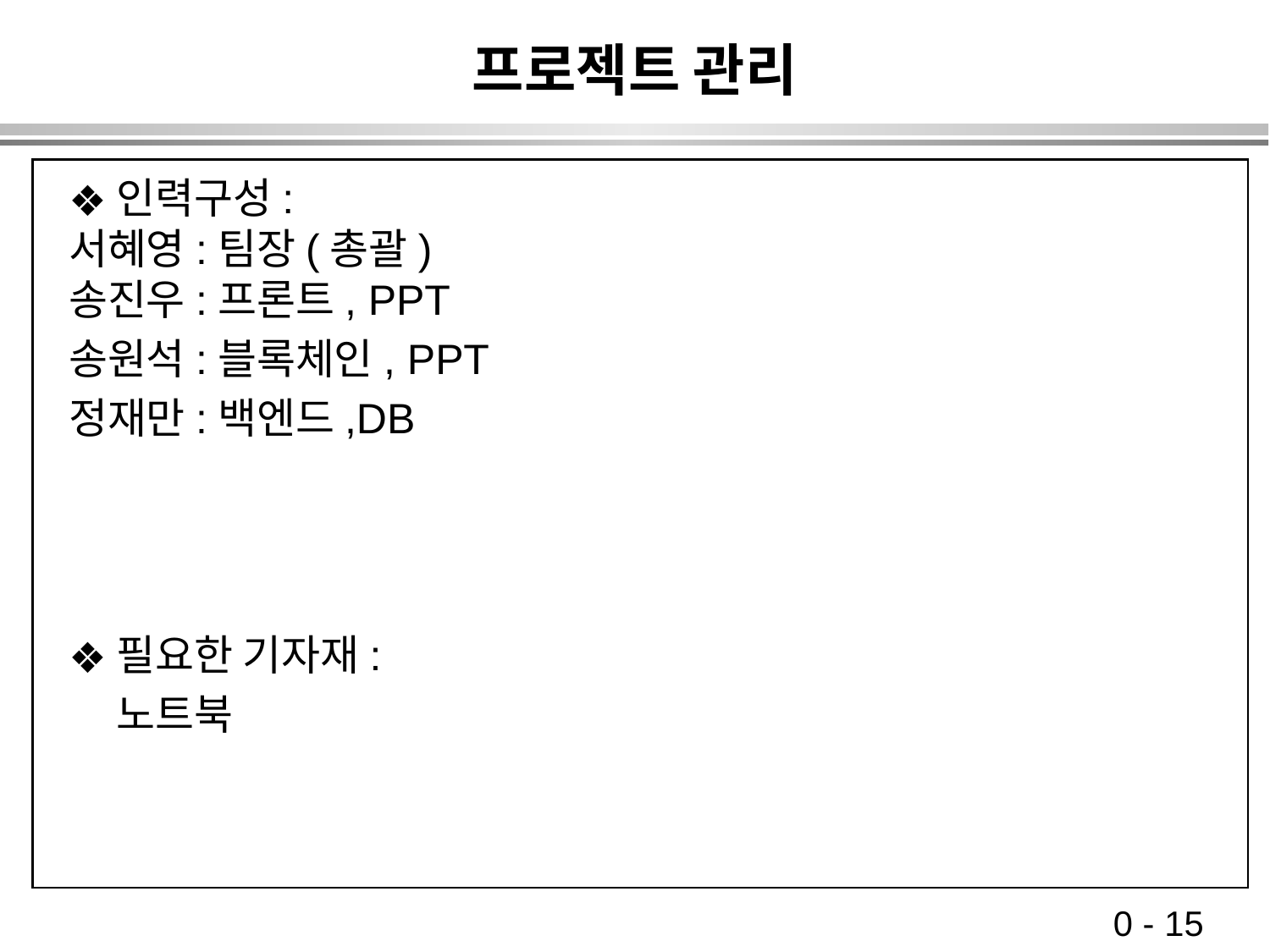

# 프로젝트 관리
인력구성:
서혜영:팀장(총괄)
송진우:프론트, PPT
송원석:블록체인, PPT
정재만:백엔드,DB

필요한 기자재:
노트북